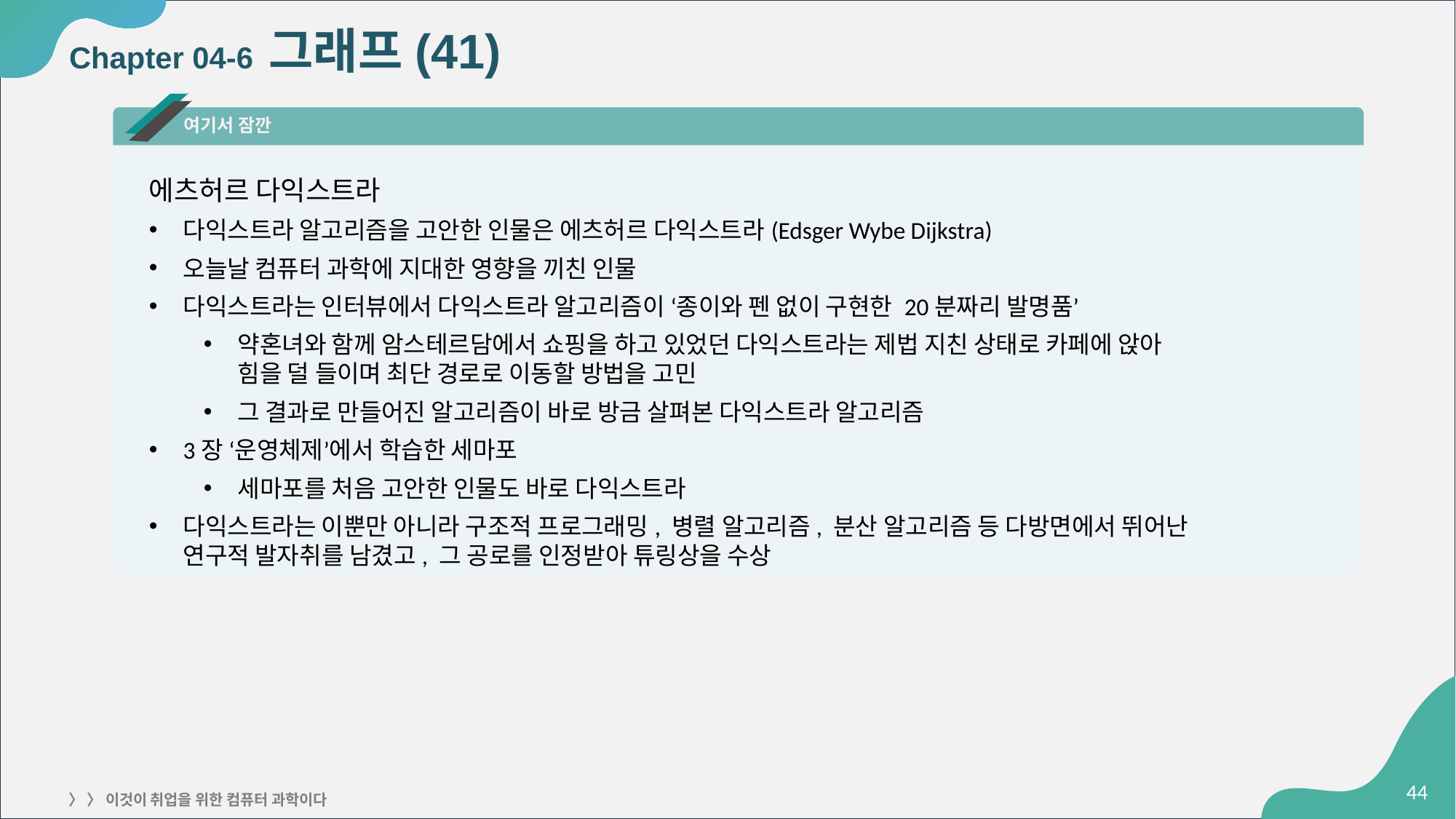

# Chapter 04-6 그래프(41)

여기서 잠깐

에츠허르 다익스트라
다익스트라 알고리즘을 고안한 인물은 에츠허르 다익스트라(Edsger Wybe Dijkstra)
오늘날 컴퓨터 과학에 지대한 영향을 끼친 인물
다익스트라는 인터뷰에서 다익스트라 알고리즘이 ‘종이와 펜 없이 구현한 20분짜리 발명품’
약혼녀와 함께 암스테르담에서 쇼핑을 하고 있었던 다익스트라는 제법 지친 상태로 카페에 앉아
힘을 덜 들이며 최단 경로로 이동할 방법을 고민
그 결과로 만들어진 알고리즘이 바로 방금 살펴본 다익스트라 알고리즘
3장 ‘운영체제’에서 학습한 세마포
세마포를 처음 고안한 인물도 바로 다익스트라
다익스트라는 이뿐만 아니라 구조적 프로그래밍, 병렬 알고리즘, 분산 알고리즘 등 다방면에서 뛰어난
연구적 발자취를 남겼고, 그 공로를 인정받아 튜링상을 수상
44
〉 〉 이것이 취업을 위한 컴퓨터 과학이다